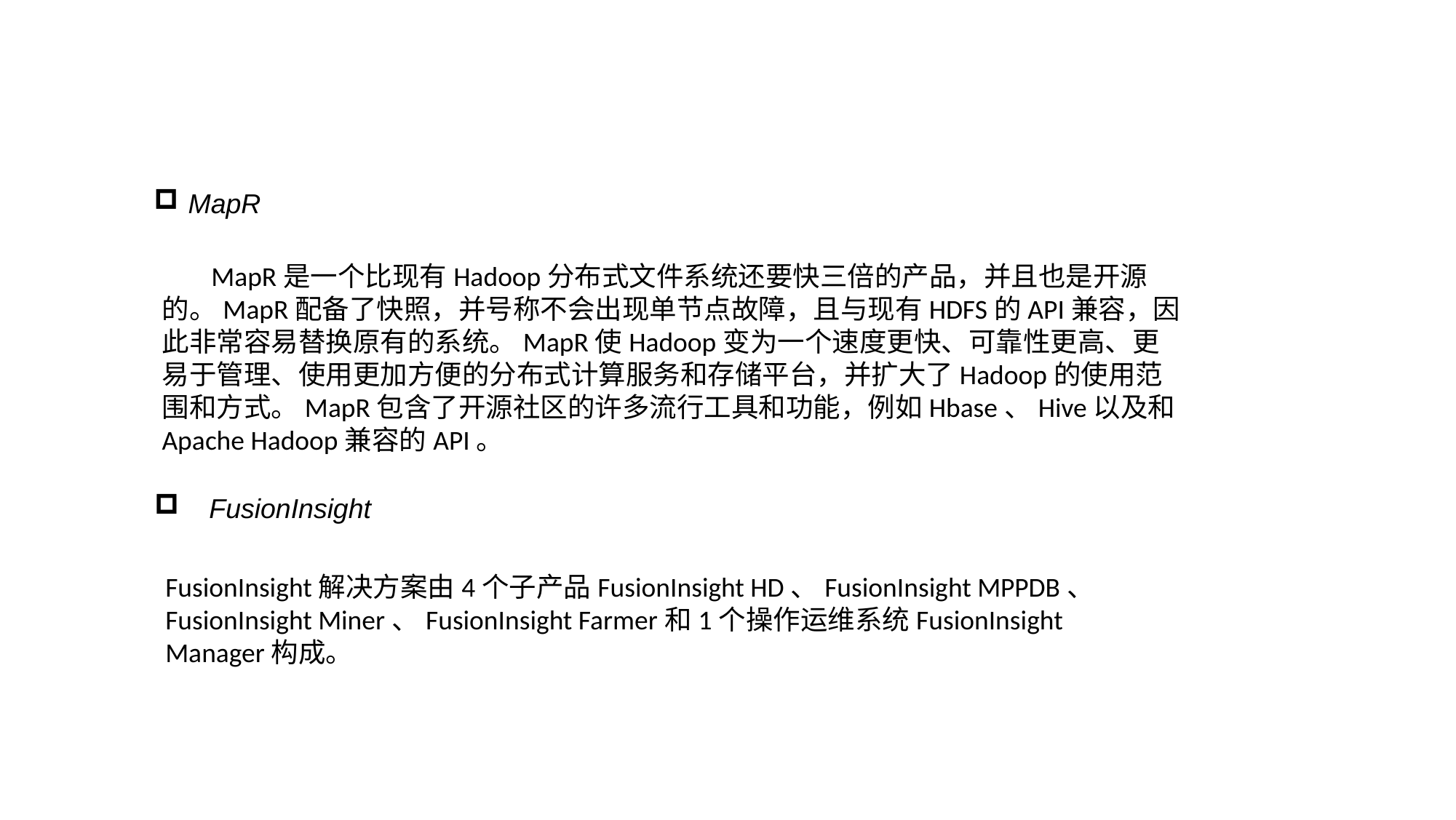

# MapR
        MapR是一个比现有Hadoop分布式文件系统还要快三倍的产品，并且也是开源的。MapR配备了快照，并号称不会出现单节点故障，且与现有HDFS的API兼容，因此非常容易替换原有的系统。MapR使Hadoop变为一个速度更快、可靠性更高、更易于管理、使用更加方便的分布式计算服务和存储平台，并扩大了Hadoop的使用范围和方式。MapR包含了开源社区的许多流行工具和功能，例如Hbase、Hive以及和 Apache Hadoop兼容的API。
FusionInsight
FusionInsight解决方案由4个子产品FusionInsight HD、FusionInsight MPPDB、FusionInsight Miner、FusionInsight Farmer和1个操作运维系统FusionInsight Manager构成。